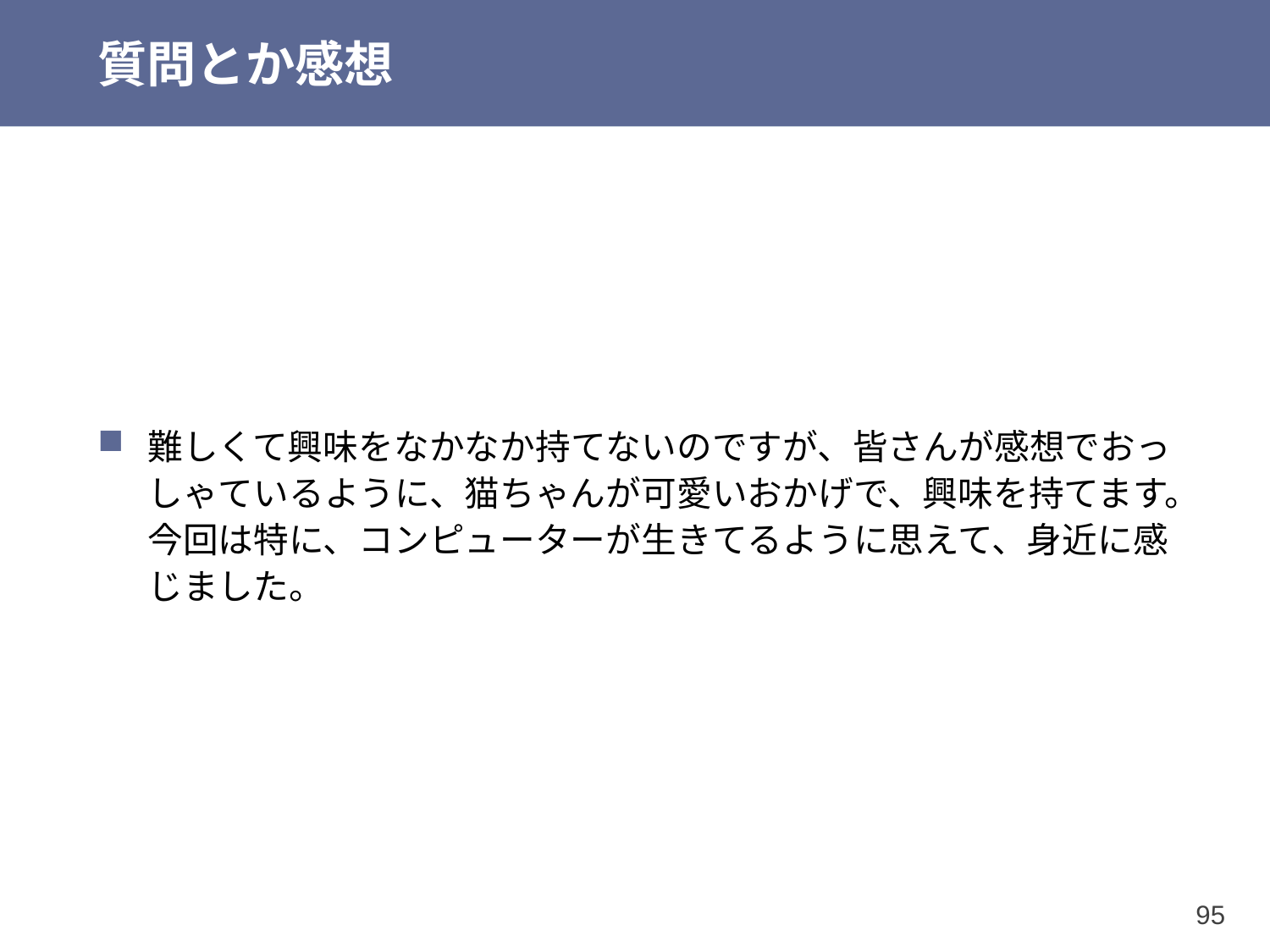

# 質問とか感想
難しくて興味をなかなか持てないのですが、皆さんが感想でおっしゃているように、猫ちゃんが可愛いおかげで、興味を持てます。今回は特に、コンピューターが生きてるように思えて、身近に感じました。